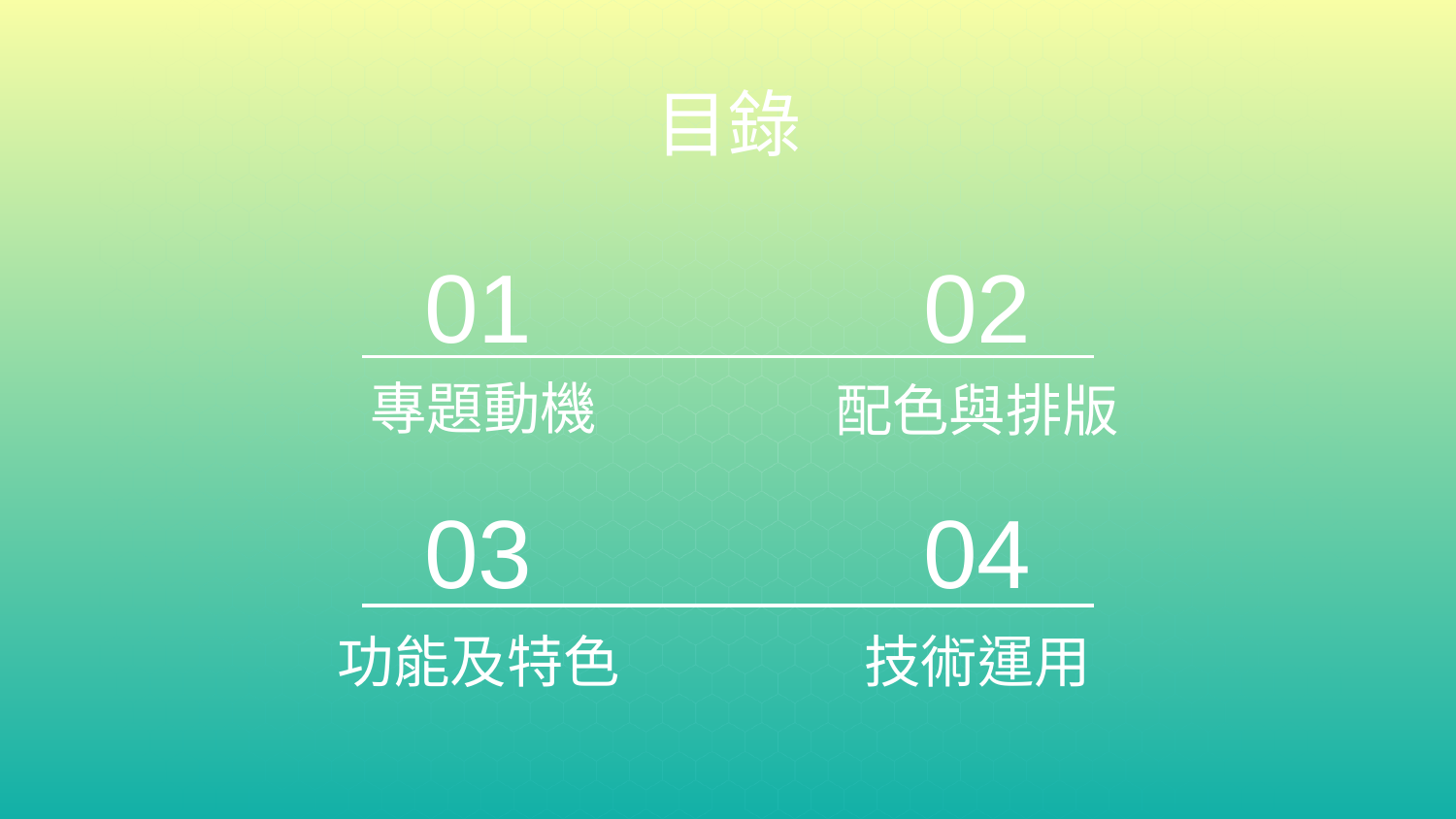

目錄
01
02
# 專題動機
配色與排版
03
04
功能及特色
技術運用